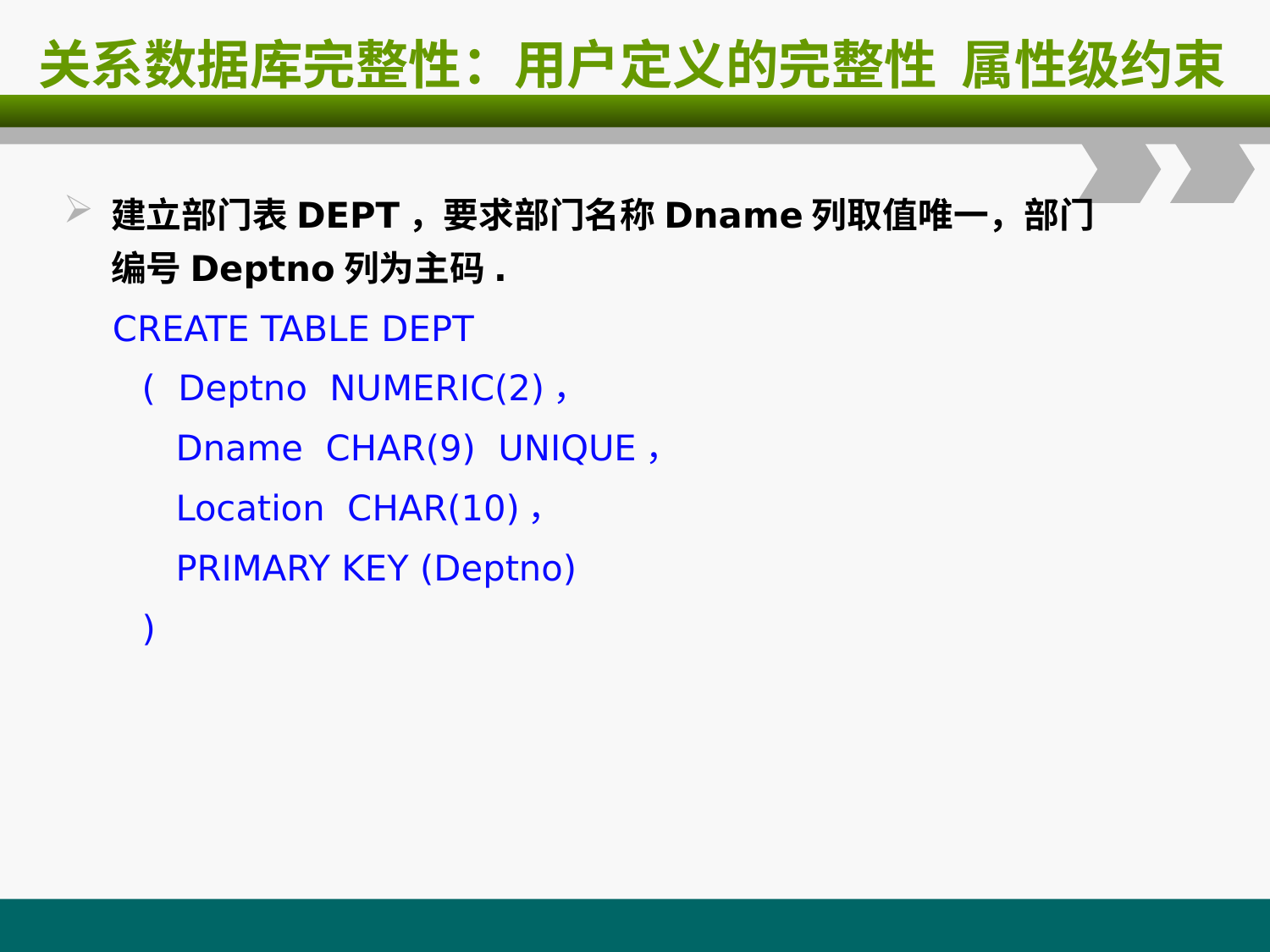

# 关系数据库完整性：用户定义的完整性  属性级约束
建立部门表DEPT，要求部门名称Dname列取值唯一，部门编号Deptno列为主码.
    CREATE TABLE DEPT
       (  Deptno  NUMERIC(2)，
          Dname  CHAR(9)  UNIQUE，
          Location  CHAR(10)，
          PRIMARY KEY (Deptno)
       )